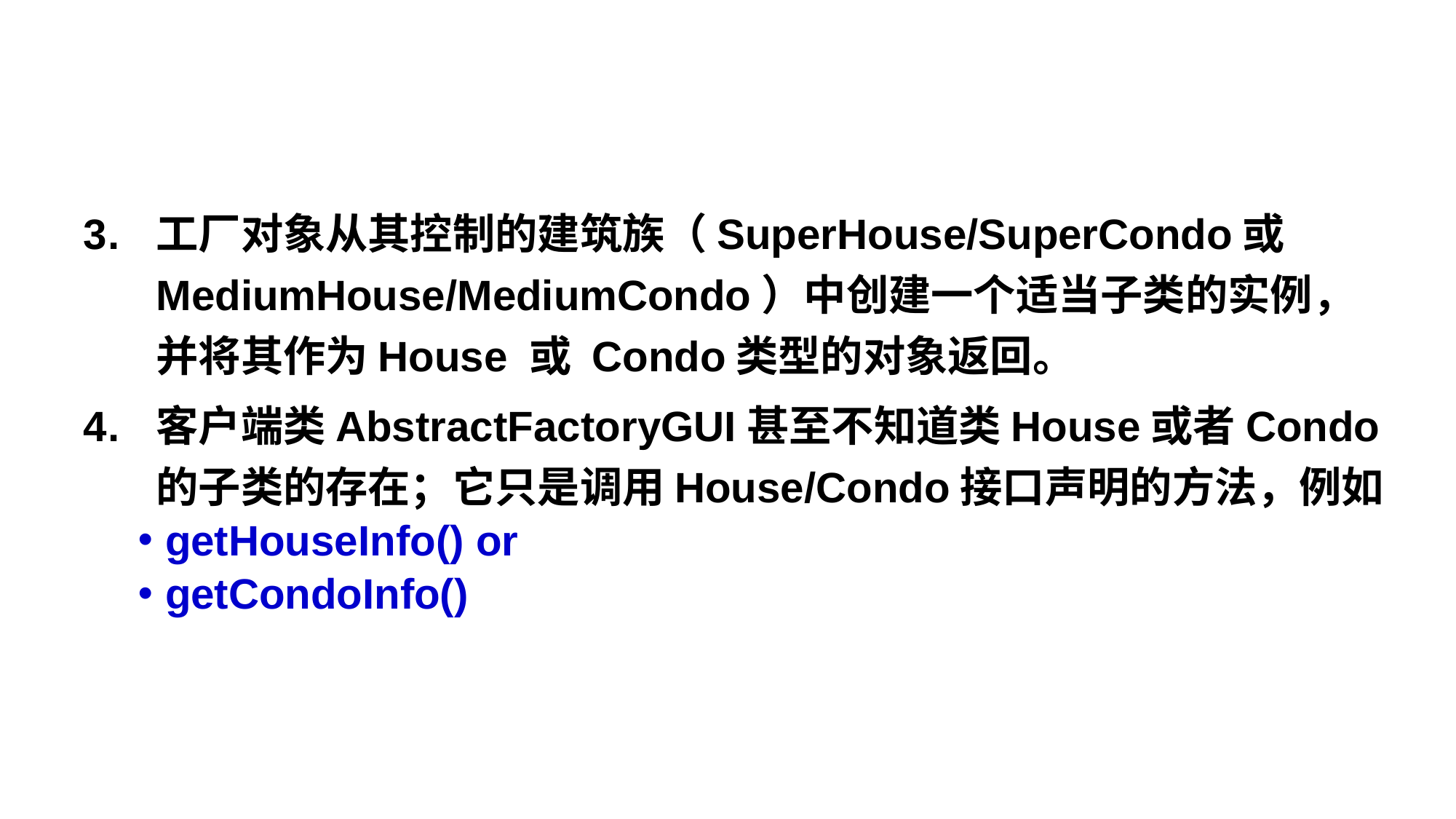

工厂对象从其控制的建筑族（SuperHouse/SuperCondo或MediumHouse/MediumCondo）中创建一个适当子类的实例，并将其作为House 或 Condo类型的对象返回。
客户端类AbstractFactoryGUI甚至不知道类House或者Condo的子类的存在；它只是调用House/Condo接口声明的方法，例如
getHouseInfo() or
getCondoInfo()